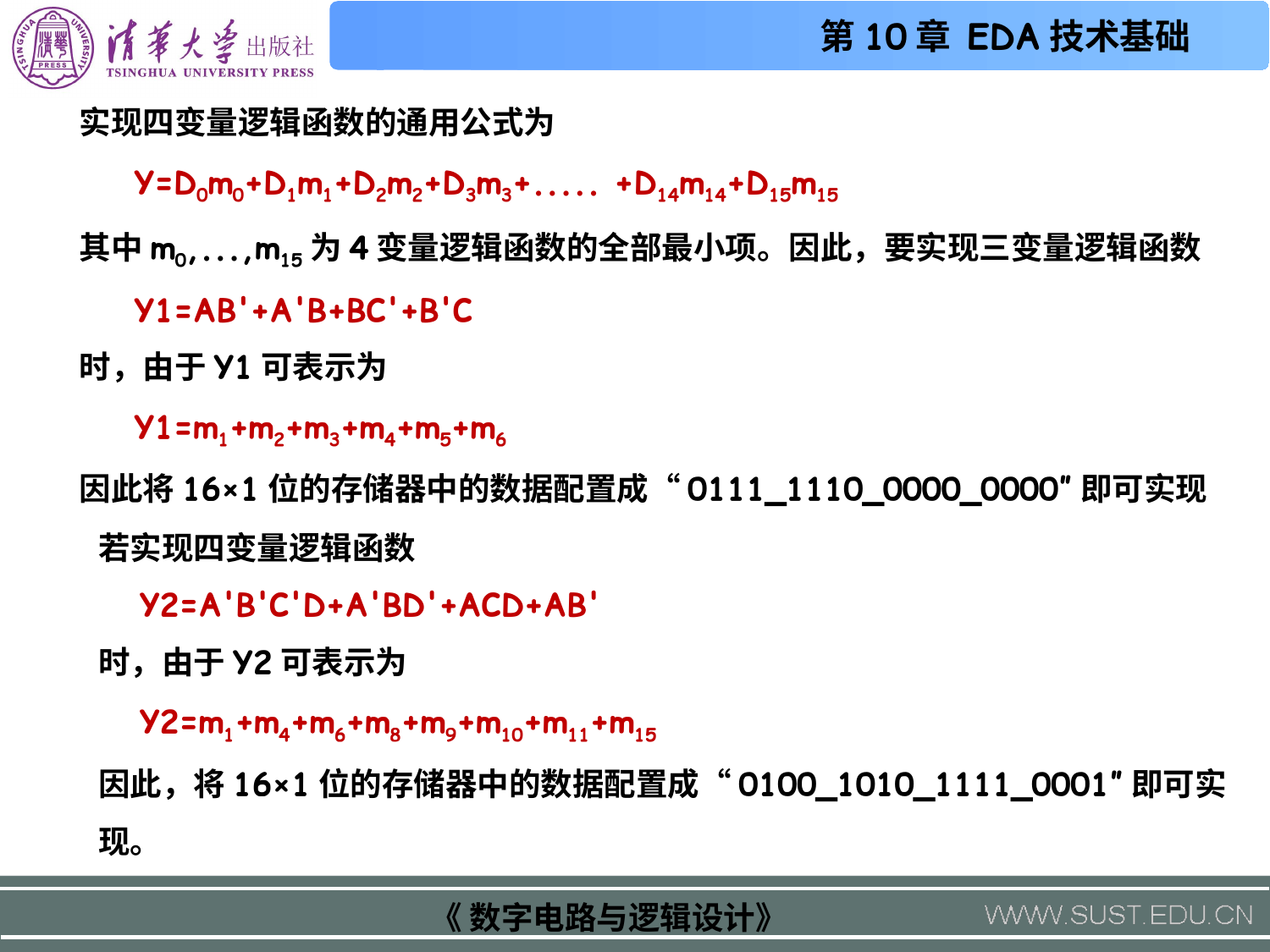

实现四变量逻辑函数的通用公式为
    Y=D0m0+D1m1+D2m2+D3m3+..... +D14m14+D15m15
其中m0,...,m15为4变量逻辑函数的全部最小项。因此，要实现三变量逻辑函数
    Y1=AB'+A'B+BC'+B'C
时，由于Y1可表示为
    Y1=m1+m2+m3+m4+m5+m6
因此将16×1位的存储器中的数据配置成“0111_1110_0000_0000”即可实现
若实现四变量逻辑函数
   Y2=A'B'C'D+A'BD'+ACD+AB'
时，由于Y2可表示为
   Y2=m1+m4+m6+m8+m9+m10+m11+m15
因此，将16×1位的存储器中的数据配置成“0100_1010_1111_0001”即可实现。